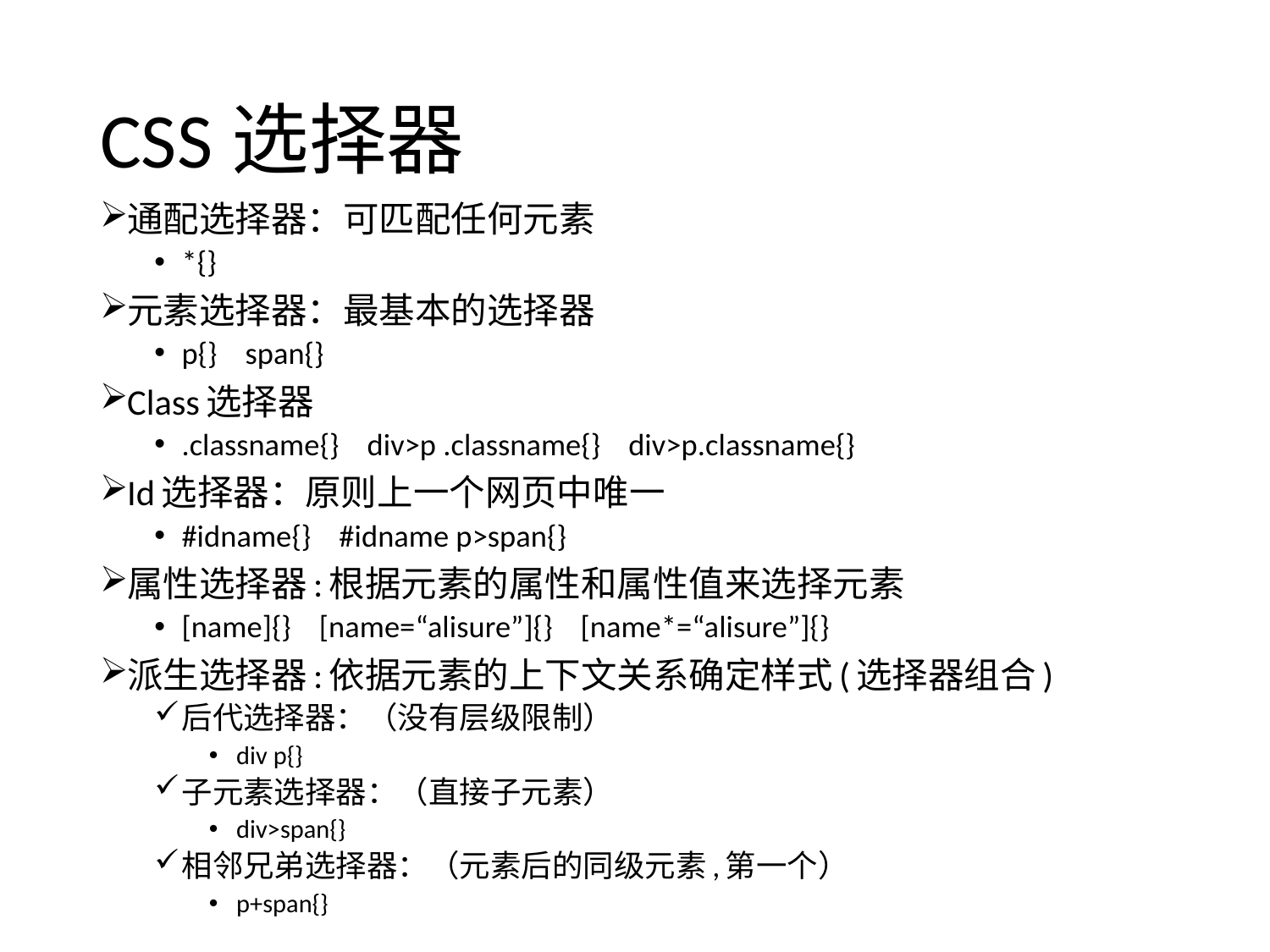

# CSS选择器
通配选择器：可匹配任何元素
*{}
元素选择器：最基本的选择器
p{}    span{}
Class选择器
.classname{}    div>p .classname{}    div>p.classname{}
Id选择器：原则上一个网页中唯一
#idname{}    #idname p>span{}
属性选择器:根据元素的属性和属性值来选择元素
[name]{}    [name=“alisure”]{}    [name*=“alisure”]{}
派生选择器:依据元素的上下文关系确定样式(选择器组合)
后代选择器：（没有层级限制）
div p{}
子元素选择器：（直接子元素）
div>span{}
相邻兄弟选择器：（元素后的同级元素,第一个）
p+span{}